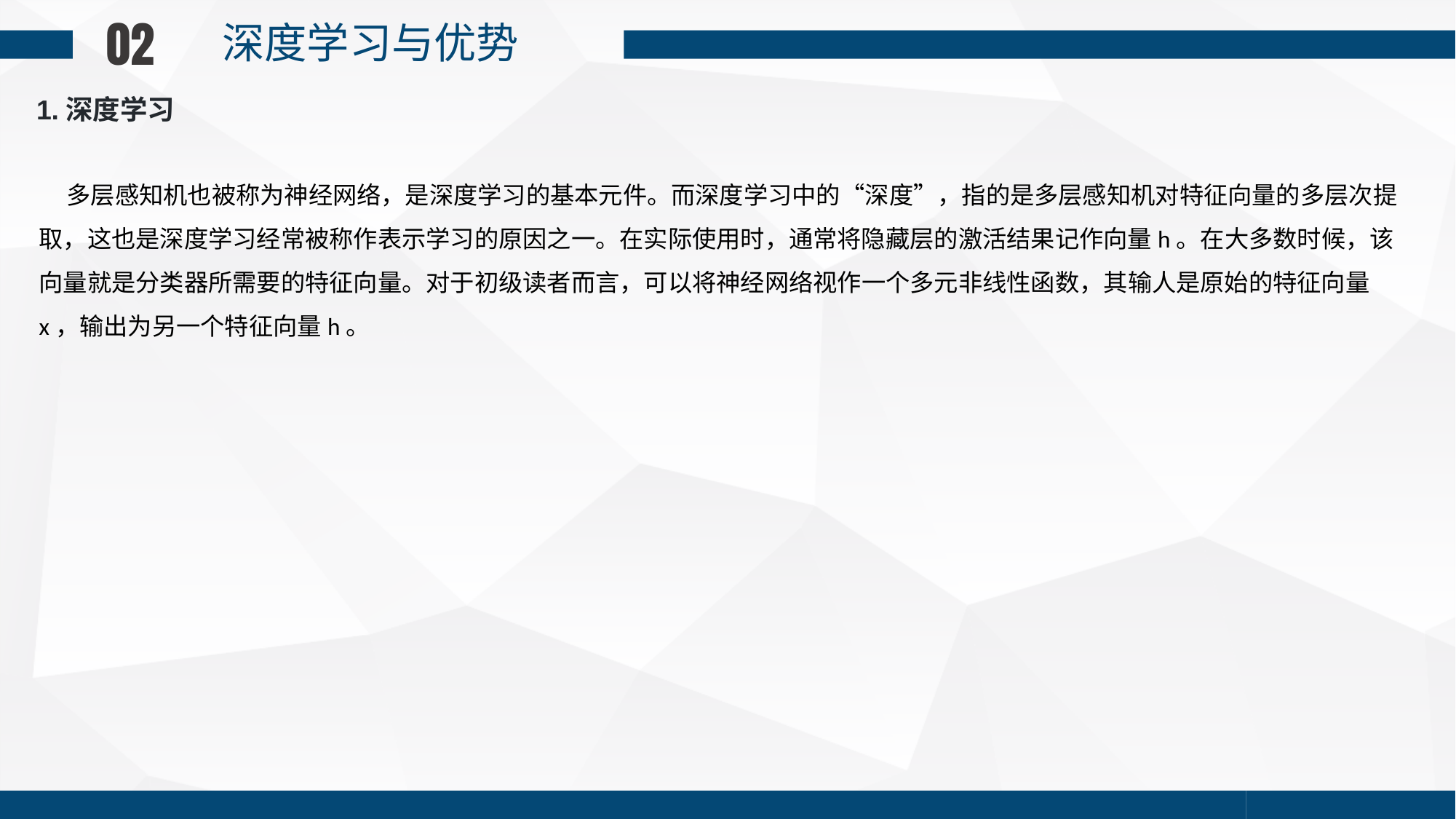

02
 深度学习与优势

1.深度学习
    多层感知机也被称为神经网络，是深度学习的基本元件。而深度学习中的“深度”，指的是多层感知机对特征向量的多层次提取，这也是深度学习经常被称作表示学习的原因之一。在实际使用时，通常将隐藏层的激活结果记作向量h。在大多数时候，该向量就是分类器所需要的特征向量。对于初级读者而言，可以将神经网络视作一个多元非线性函数，其输人是原始的特征向量x，输出为另一个特征向量h。